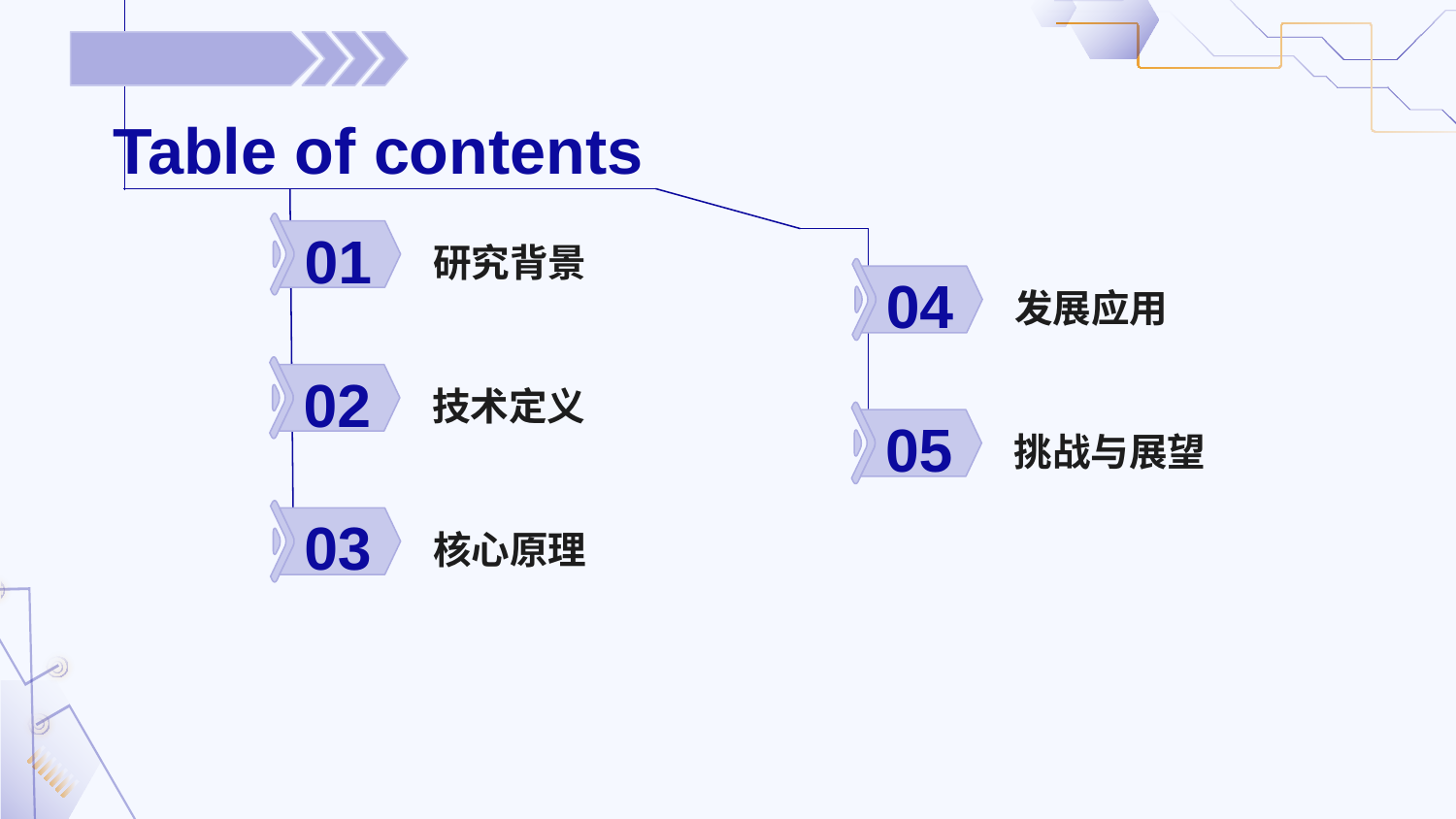

# Table of contents
01

研究背景
04

发展应用
02

技术定义
05

挑战与展望
03

核心原理